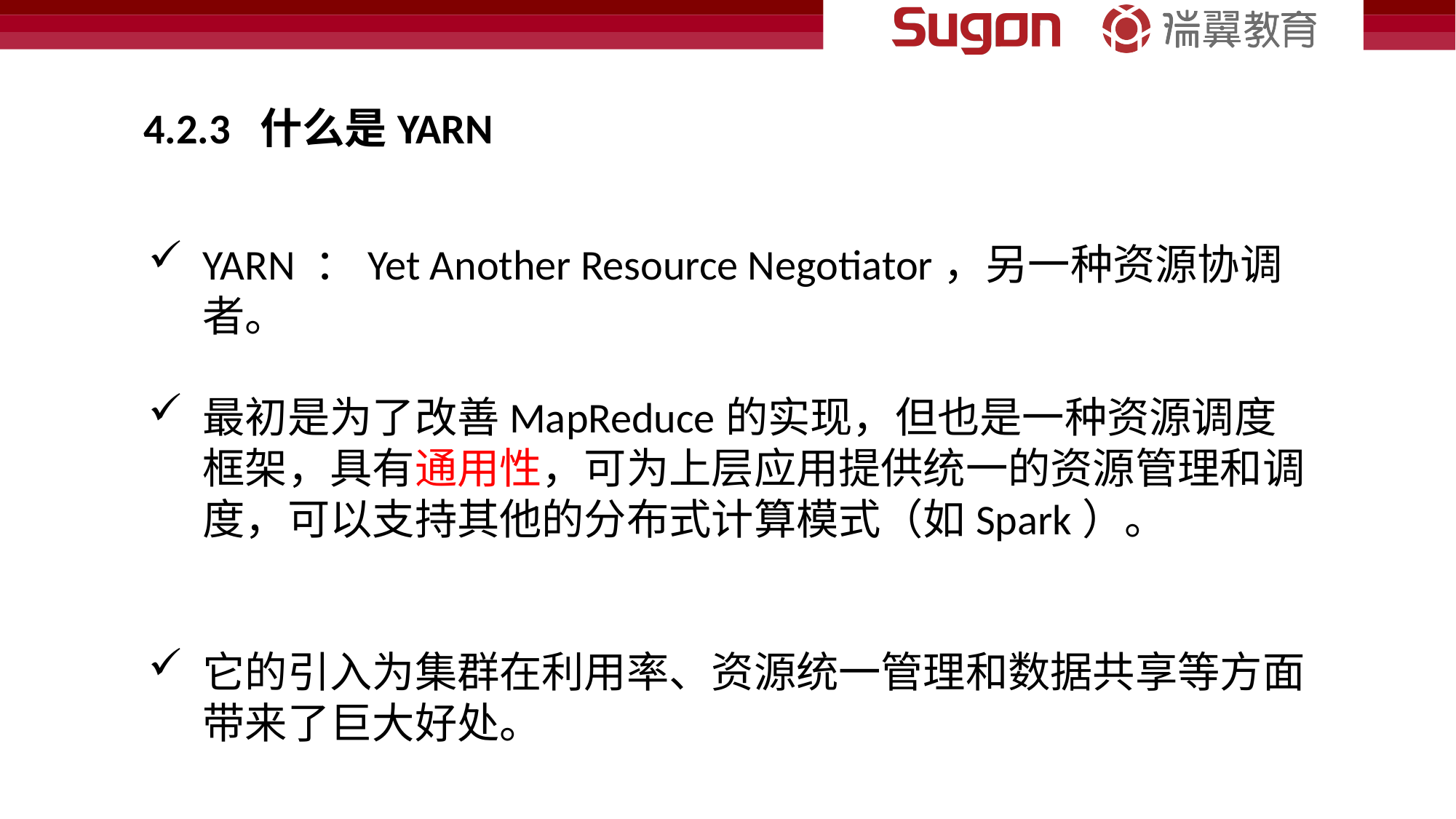

4.2.3  什么是YARN
YARN ：Yet Another Resource Negotiator，另一种资源协调者。

最初是为了改善MapReduce的实现，但也是一种资源调度框架，具有通用性，可为上层应用提供统一的资源管理和调度，可以支持其他的分布式计算模式（如Spark）。

它的引入为集群在利用率、资源统一管理和数据共享等方面带来了巨大好处。